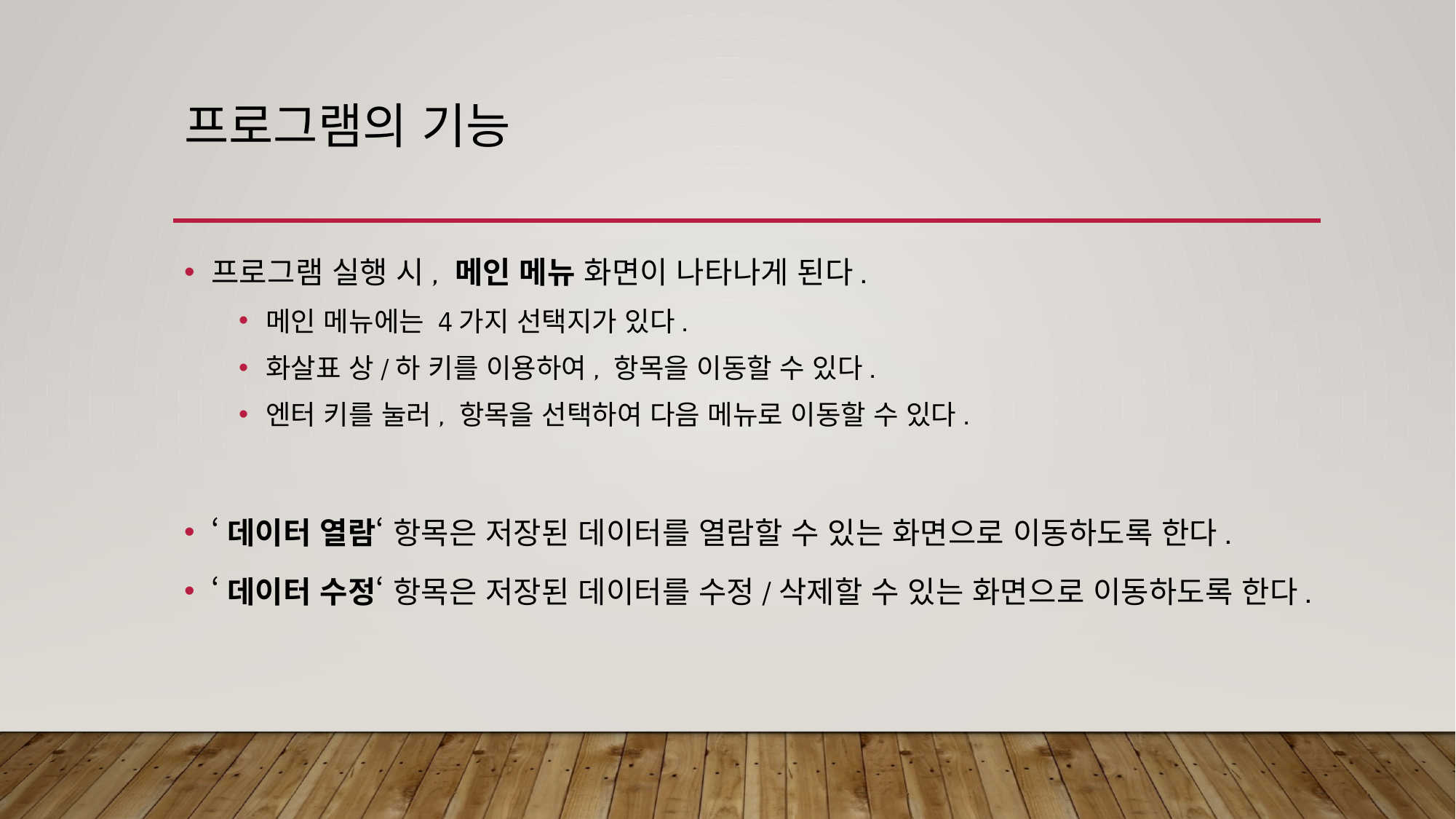

# 프로그램의 기능
프로그램 실행 시, 메인 메뉴 화면이 나타나게 된다.
메인 메뉴에는 4가지 선택지가 있다.
화살표 상/하 키를 이용하여, 항목을 이동할 수 있다.
엔터 키를 눌러, 항목을 선택하여 다음 메뉴로 이동할 수 있다.

‘데이터 열람‘ 항목은 저장된 데이터를 열람할 수 있는 화면으로 이동하도록 한다.
‘데이터 수정‘ 항목은 저장된 데이터를 수정/삭제할 수 있는 화면으로 이동하도록 한다.